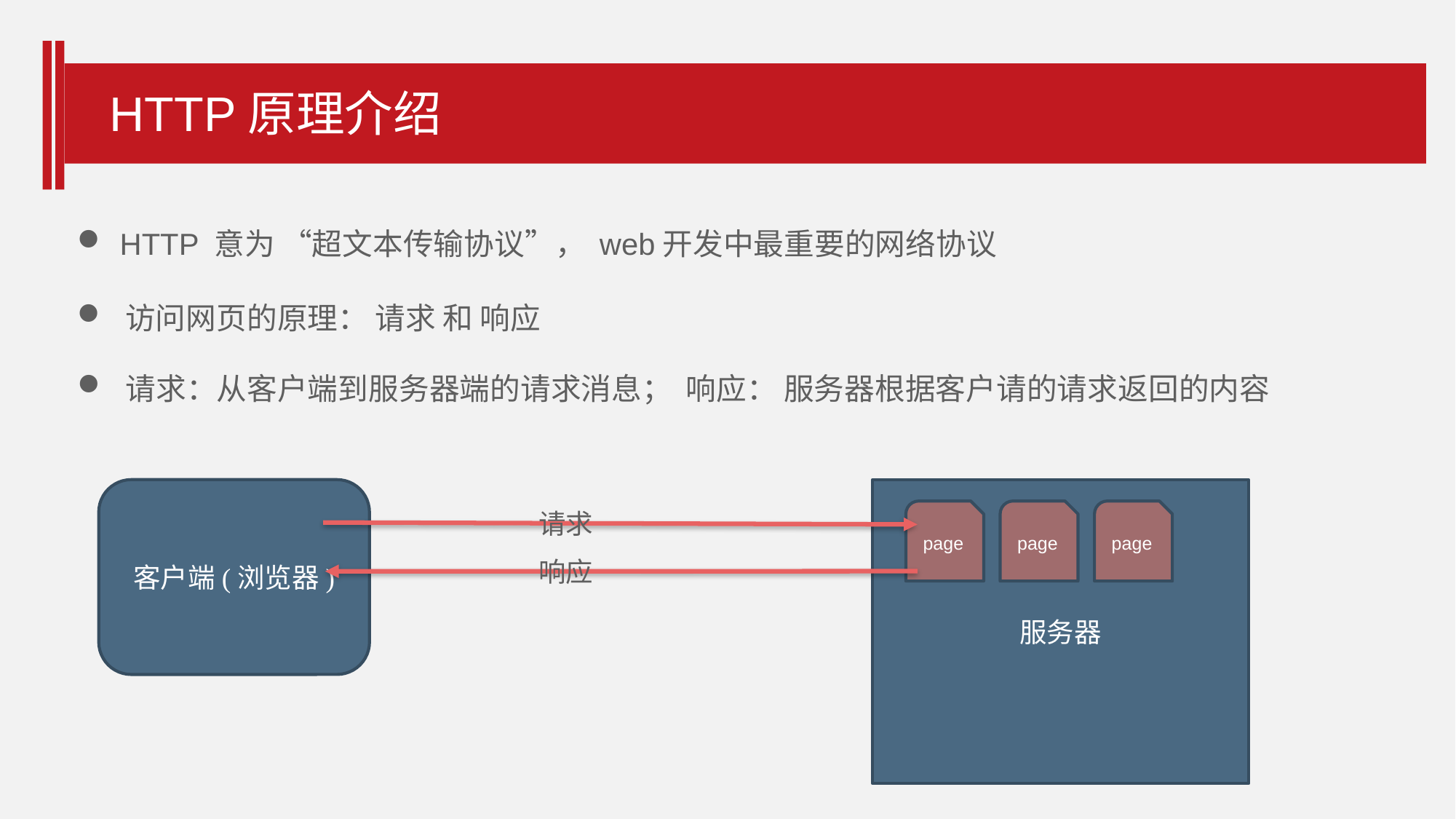

HTTP原理介绍
 HTTP 意为 “超文本传输协议”， web开发中最重要的网络协议
 访问网页的原理： 请求 和 响应
 请求：从客户端到服务器端的请求消息；  响应： 服务器根据客户请的请求返回的内容
客户端(浏览器)
服务器
page
page
page
请求

响应